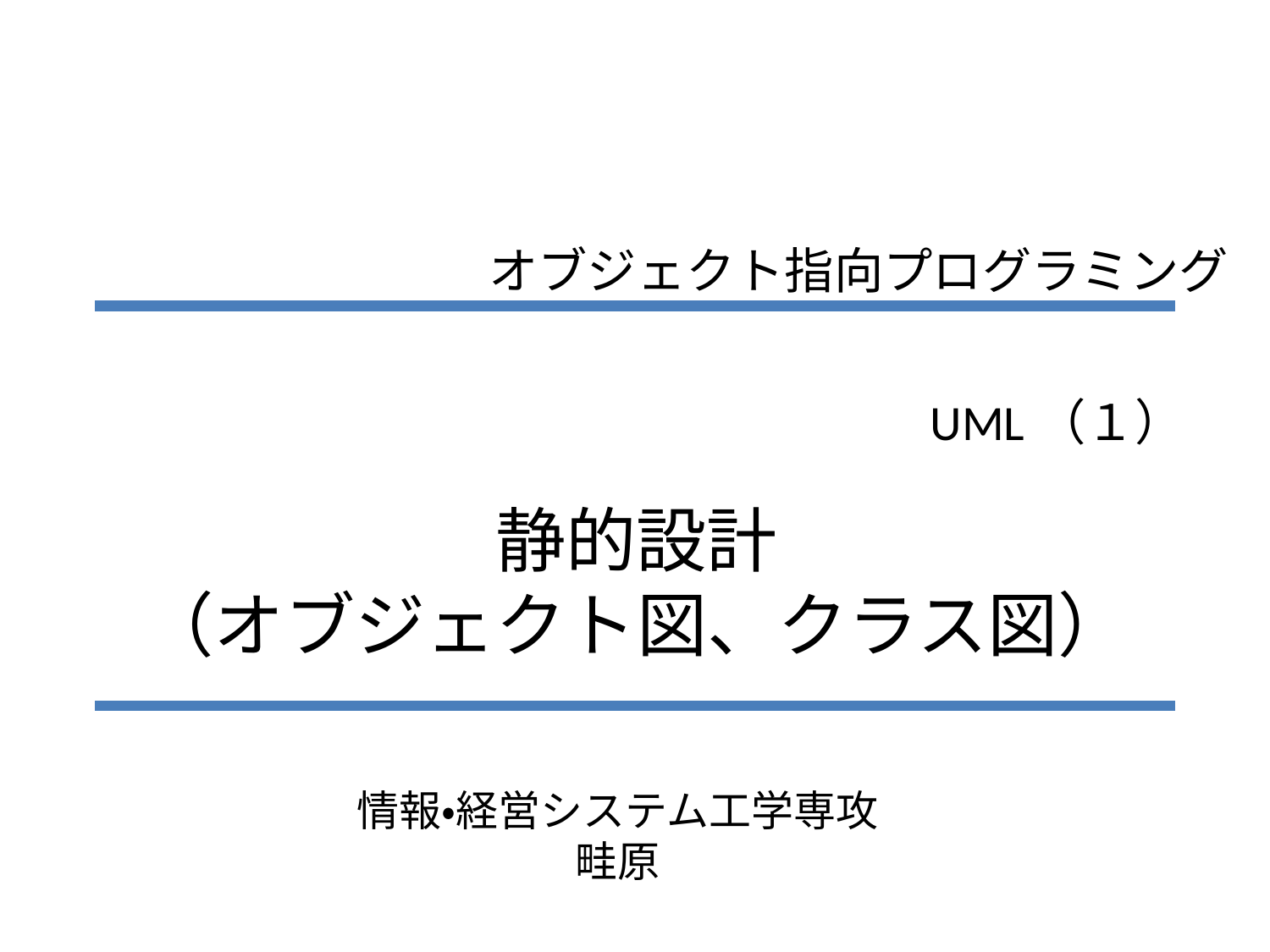

オブジェクト指向プログラミング
UML（１）
静的設計
（オブジェクト図、クラス図）
情報・経営システム工学専攻
畦原